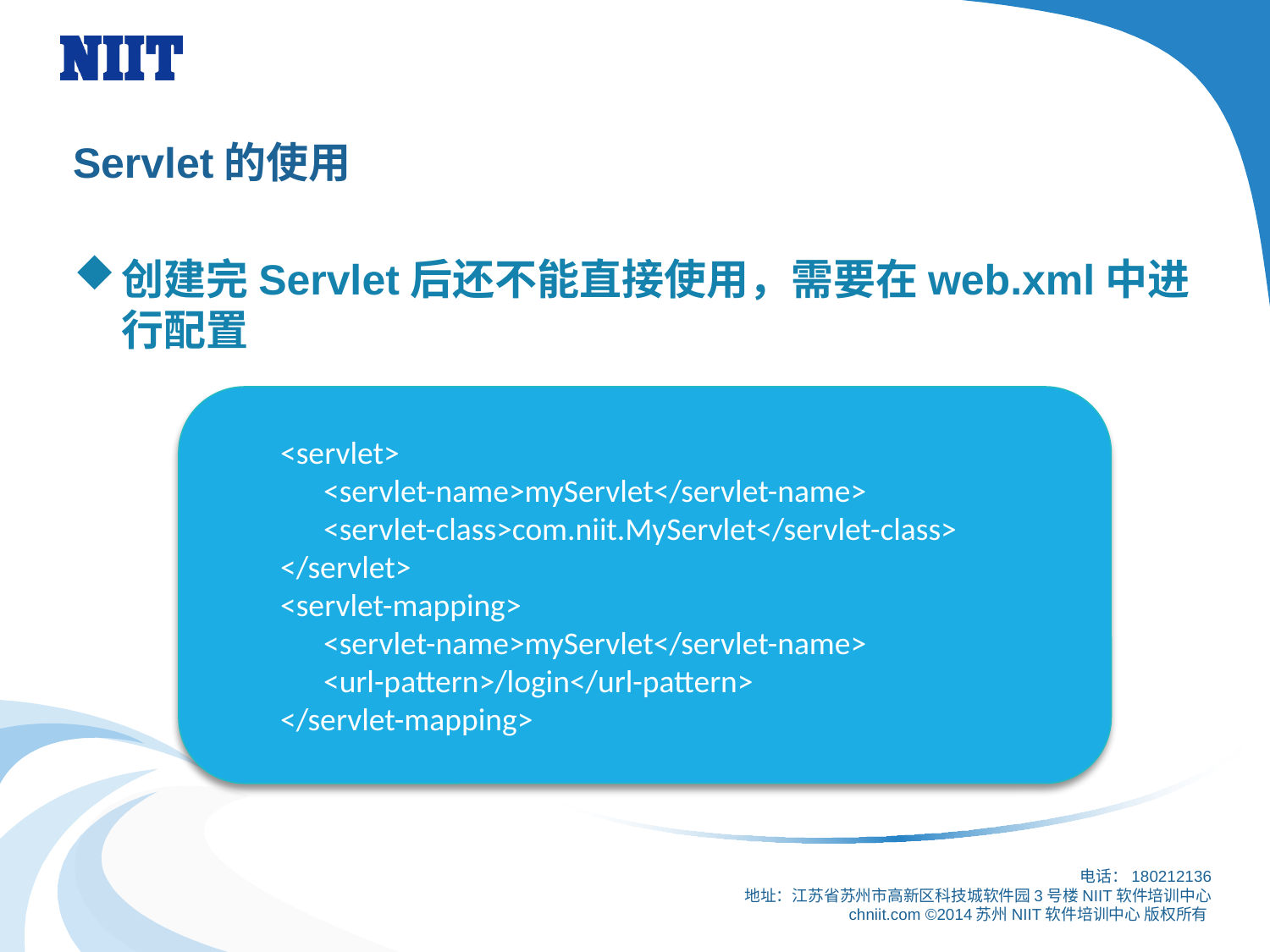

# Servlet的使用
创建完Servlet后还不能直接使用，需要在web.xml中进行配置

<servlet>
      <servlet-name>myServlet</servlet-name>
      <servlet-class>com.niit.MyServlet</servlet-class>
</servlet>
<servlet-mapping>
      <servlet-name>myServlet</servlet-name>
      <url-pattern>/login</url-pattern>
</servlet-mapping>